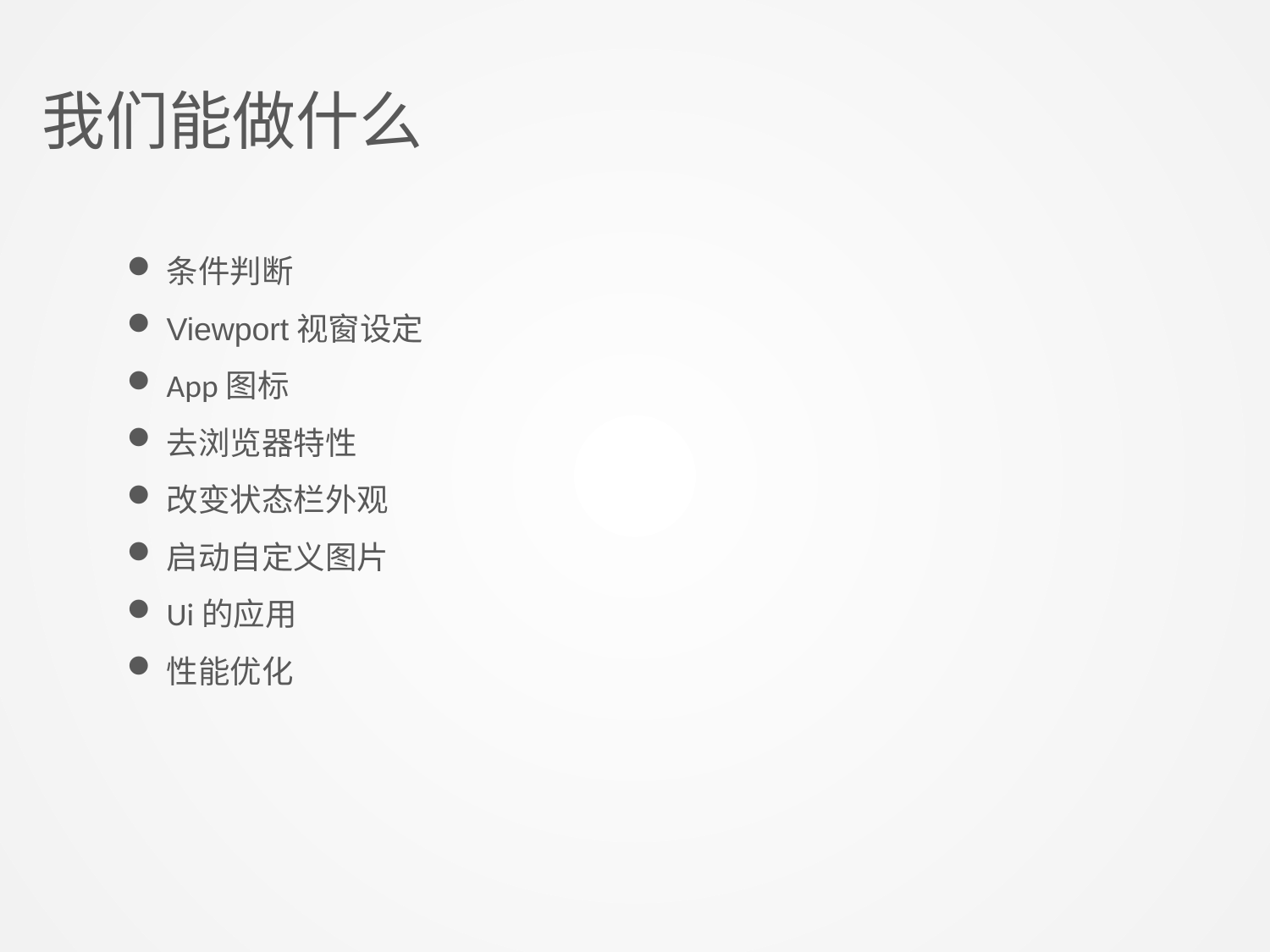

我们能做什么
条件判断
Viewport视窗设定
App图标
去浏览器特性
改变状态栏外观
启动自定义图片
Ui的应用
性能优化